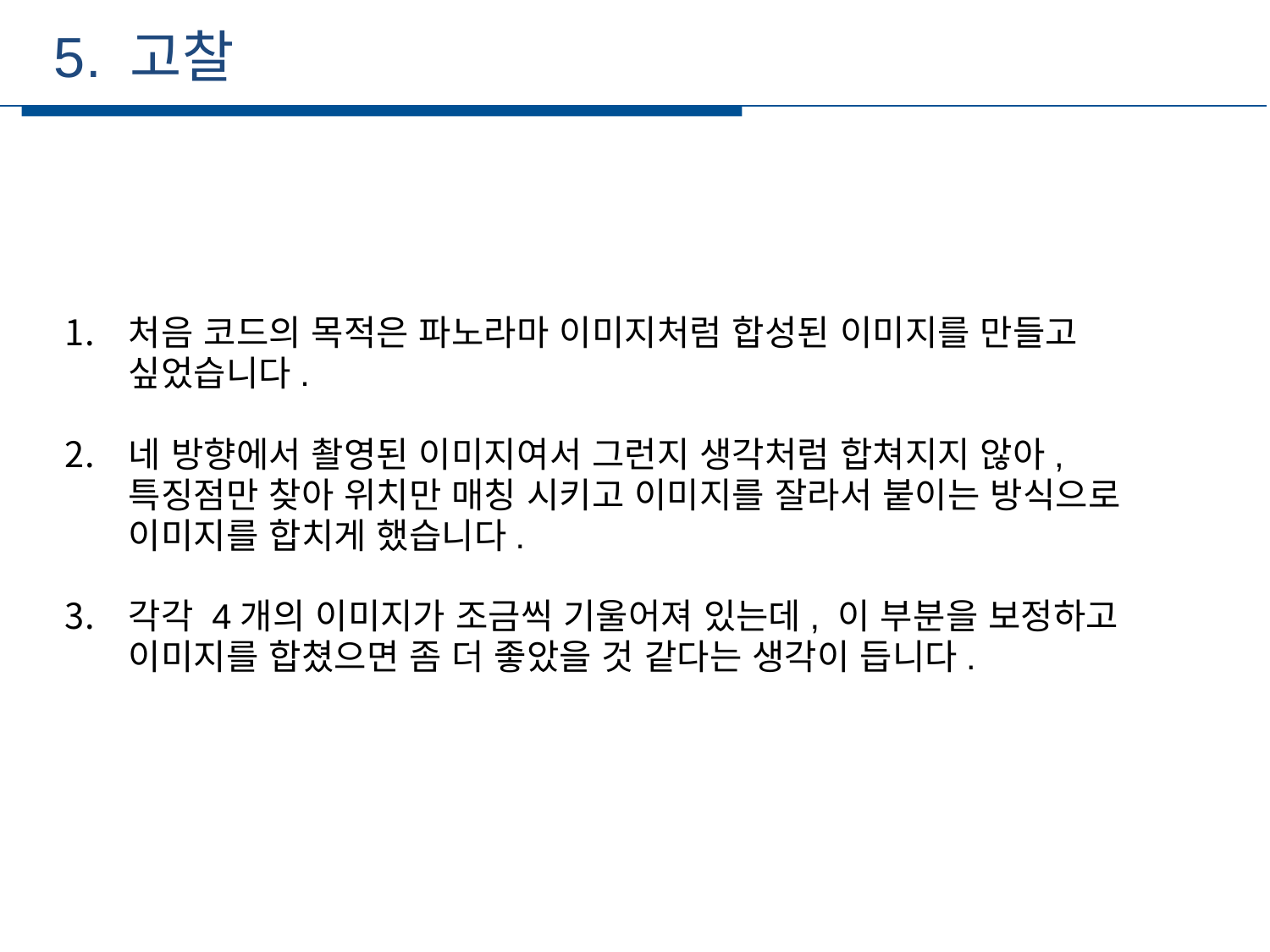

5. 고찰
세부일정

처음 코드의 목적은 파노라마 이미지처럼 합성된 이미지를 만들고 싶었습니다.

네 방향에서 촬영된 이미지여서 그런지 생각처럼 합쳐지지 않아, 특징점만 찾아 위치만 매칭 시키고 이미지를 잘라서 붙이는 방식으로 이미지를 합치게 했습니다.

각각 4개의 이미지가 조금씩 기울어져 있는데, 이 부분을 보정하고 이미지를 합쳤으면 좀 더 좋았을 것 같다는 생각이 듭니다.